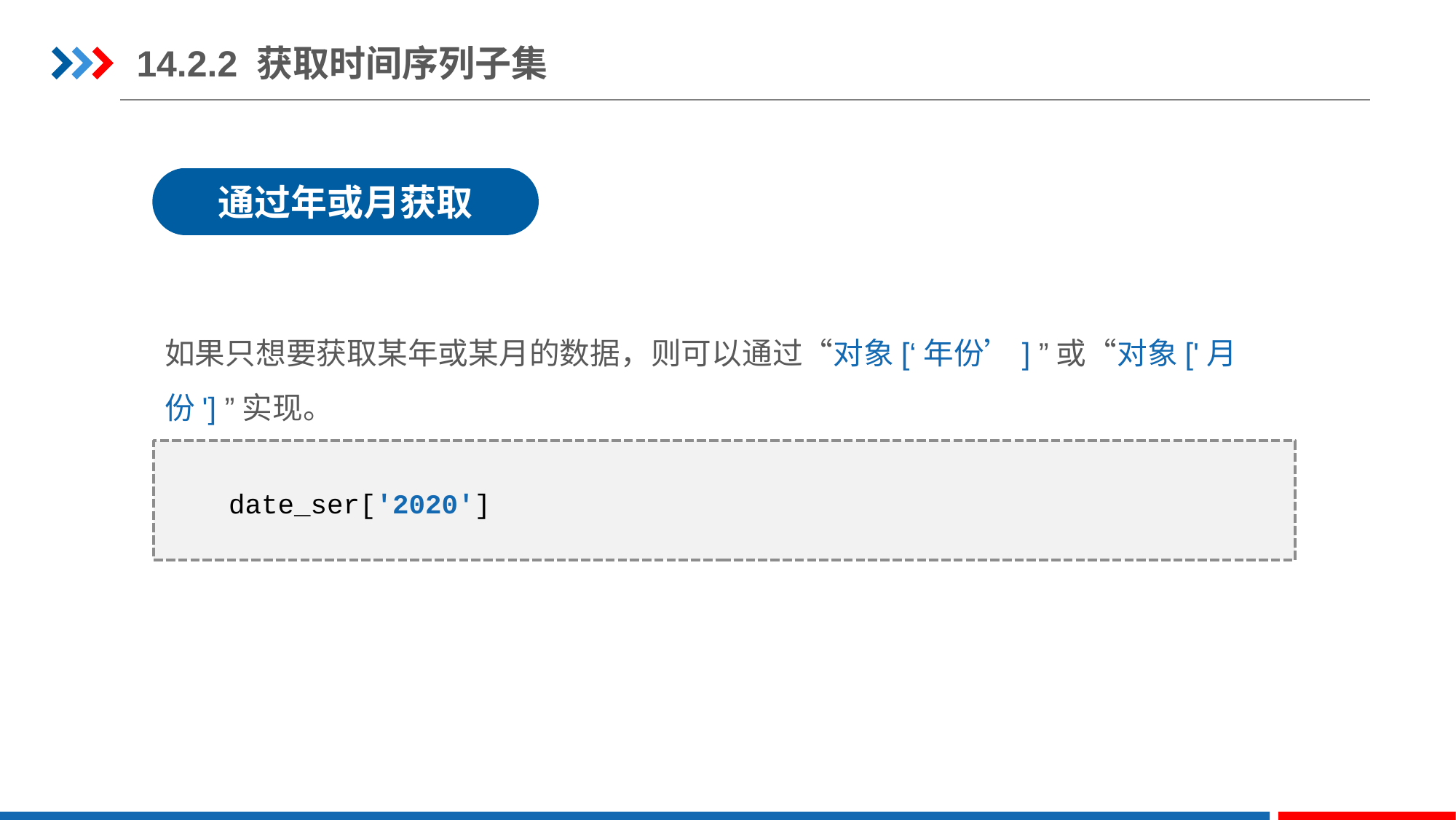

14.2.2 获取时间序列子集
通过年或月获取
如果只想要获取某年或某月的数据，则可以通过“对象[‘年份’] ”或“对象['月份'] ”实现。

date_ser['2020']